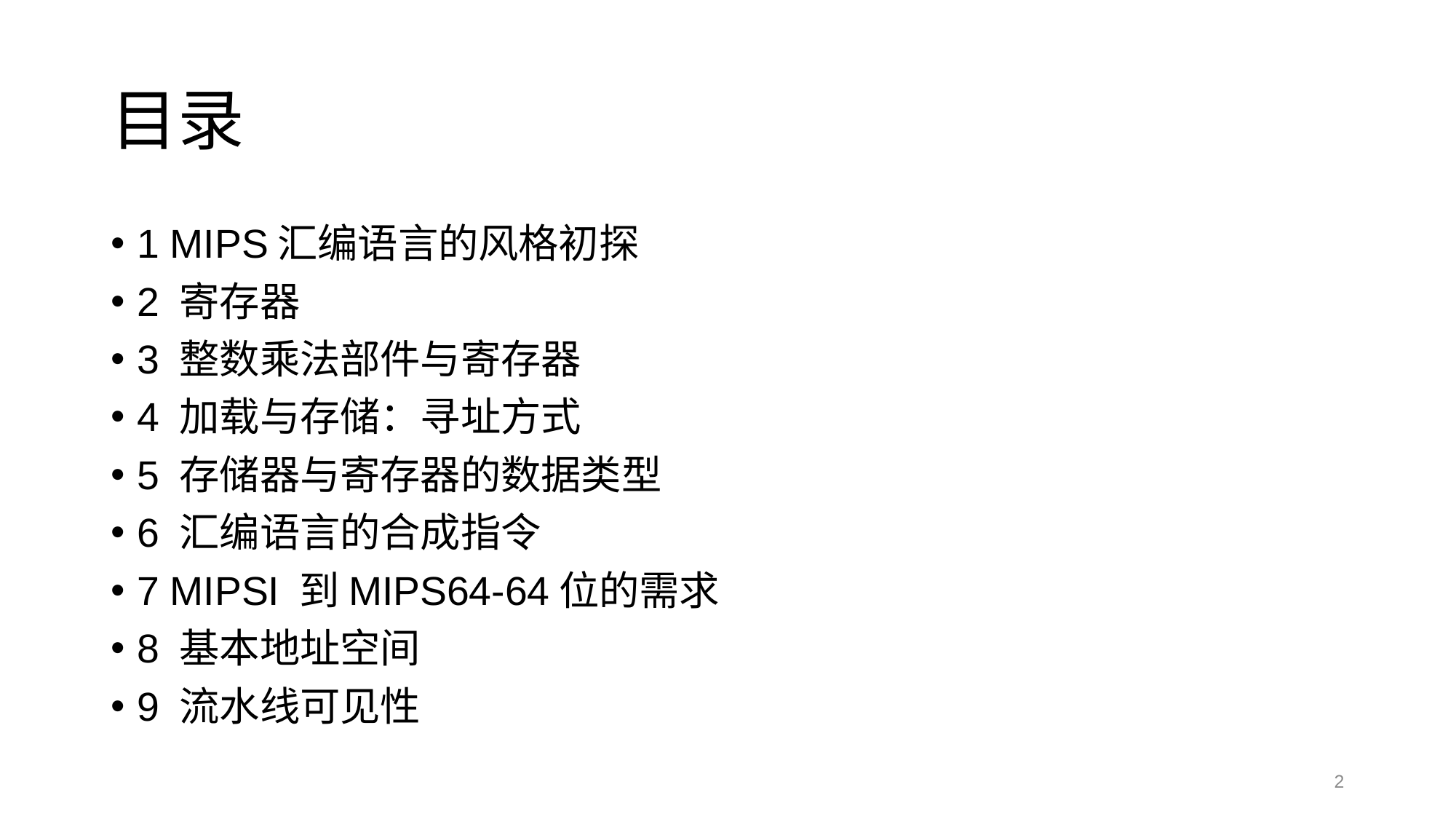

# 目录
1 MIPS汇编语言的风格初探
2 寄存器
3 整数乘法部件与寄存器
4 加载与存储：寻址方式
5 存储器与寄存器的数据类型
6 汇编语言的合成指令
7 MIPSI 到MIPS64-64位的需求
8 基本地址空间
9 流水线可见性
2